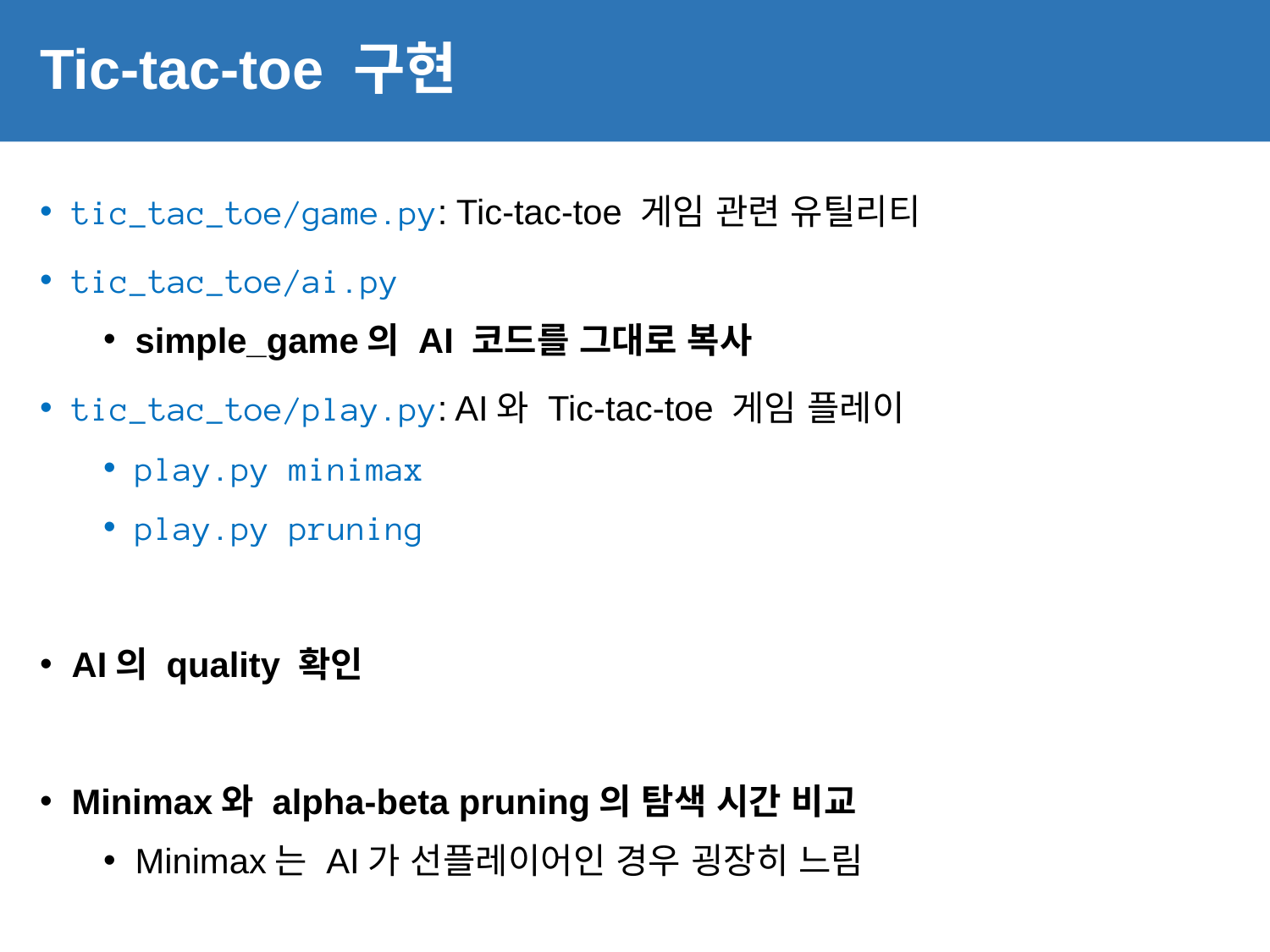

# Tic-tac-toe 구현
29
tic_tac_toe/game.py: Tic-tac-toe 게임 관련 유틸리티
tic_tac_toe/ai.py
simple_game의 AI 코드를 그대로 복사
tic_tac_toe/play.py: AI와 Tic-tac-toe 게임 플레이
play.py minimax
play.py pruning

AI의 quality 확인

Minimax와 alpha-beta pruning의 탐색 시간 비교
Minimax는 AI가 선플레이어인 경우 굉장히 느림